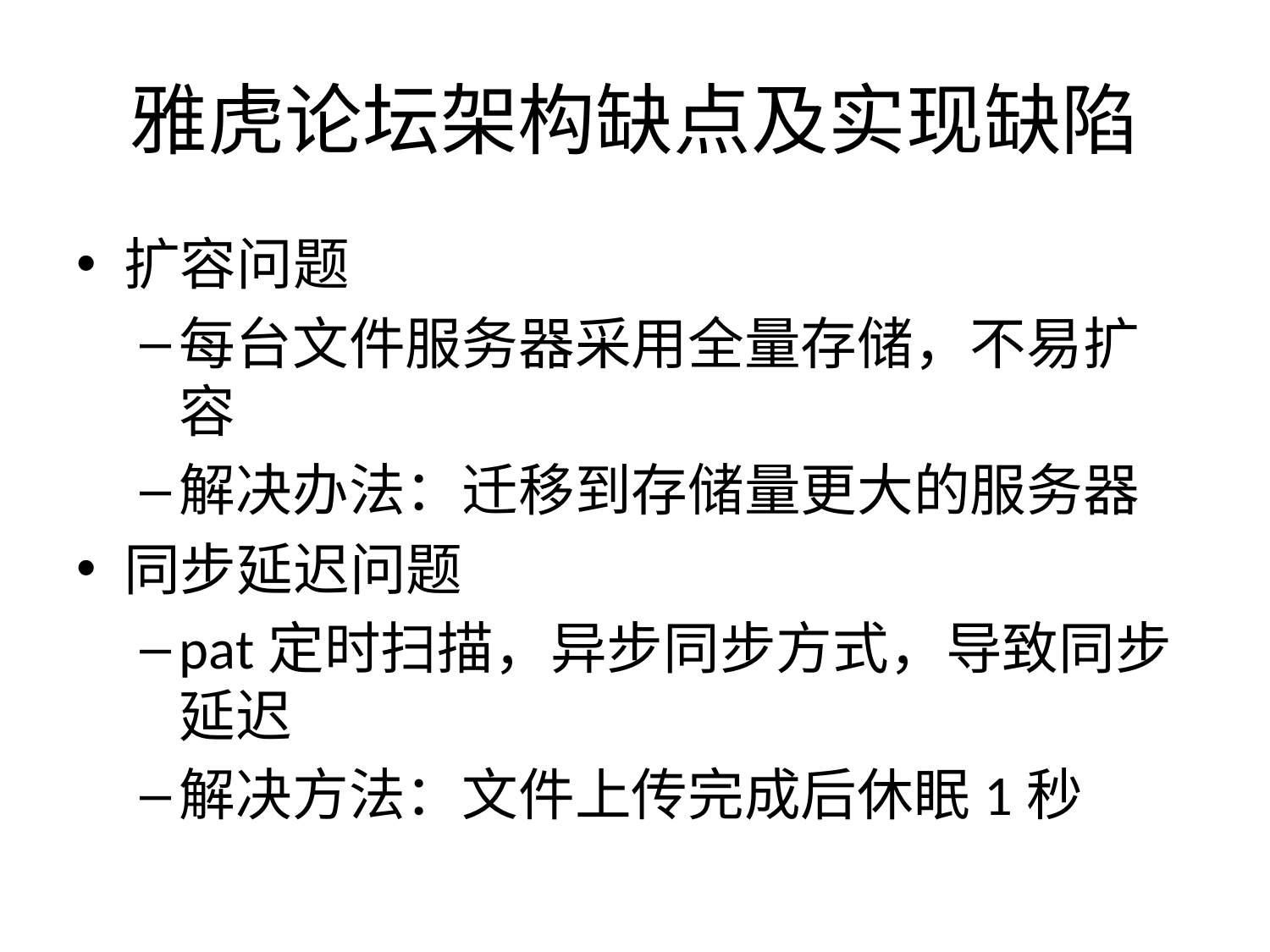

# 雅虎论坛架构缺点及实现缺陷
扩容问题
每台文件服务器采用全量存储，不易扩容
解决办法：迁移到存储量更大的服务器
同步延迟问题
pat定时扫描，异步同步方式，导致同步延迟
解决方法：文件上传完成后休眠1秒